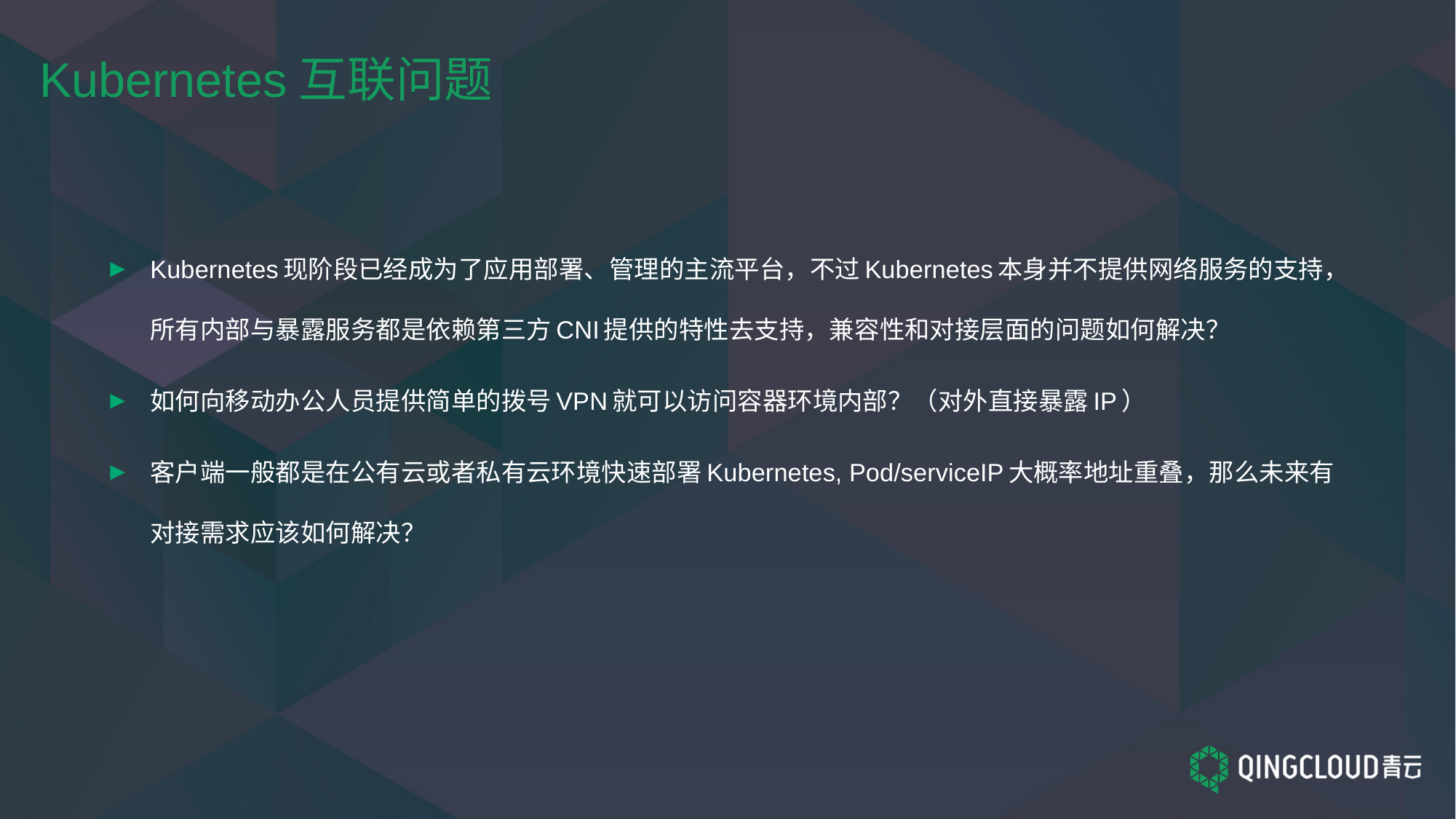

Kubernetes互联问题
Kubernetes现阶段已经成为了应用部署、管理的主流平台，不过Kubernetes本身并不提供网络服务的支持，所有内部与暴露服务都是依赖第三方CNI提供的特性去支持，兼容性和对接层面的问题如何解决？
如何向移动办公人员提供简单的拨号VPN就可以访问容器环境内部？（对外直接暴露IP）
客户端一般都是在公有云或者私有云环境快速部署Kubernetes, Pod/serviceIP大概率地址重叠，那么未来有对接需求应该如何解决？